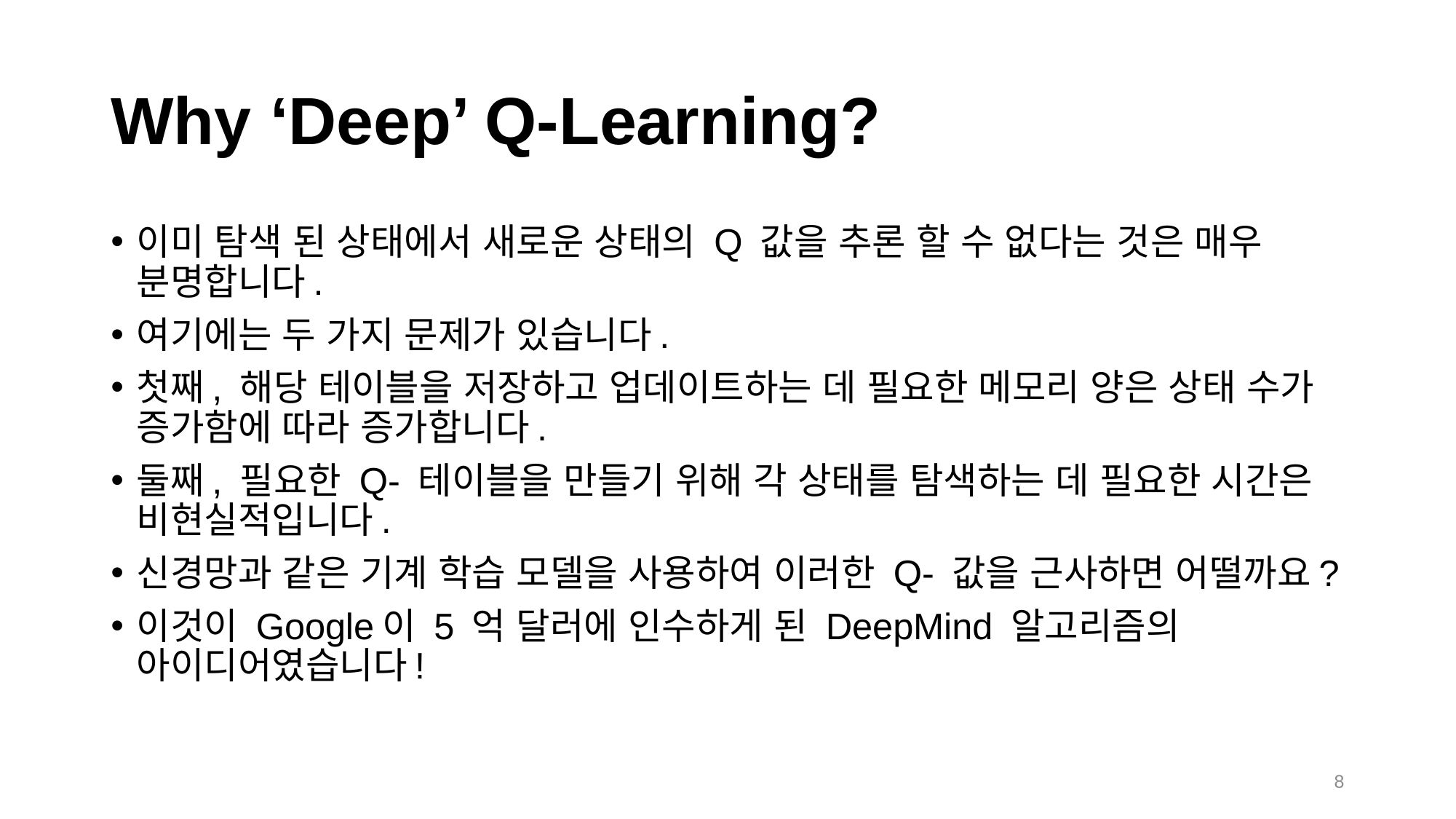

# Why ‘Deep’ Q-Learning?
이미 탐색 된 상태에서 새로운 상태의 Q 값을 추론 할 수 없다는 것은 매우 분명합니다.
여기에는 두 가지 문제가 있습니다.
첫째, 해당 테이블을 저장하고 업데이트하는 데 필요한 메모리 양은 상태 수가 증가함에 따라 증가합니다.
둘째, 필요한 Q- 테이블을 만들기 위해 각 상태를 탐색하는 데 필요한 시간은 비현실적입니다.
신경망과 같은 기계 학습 모델을 사용하여 이러한 Q- 값을 근사하면 어떨까요?
이것이 Google이 5 억 달러에 인수하게 된 DeepMind 알고리즘의 아이디어였습니다!
8